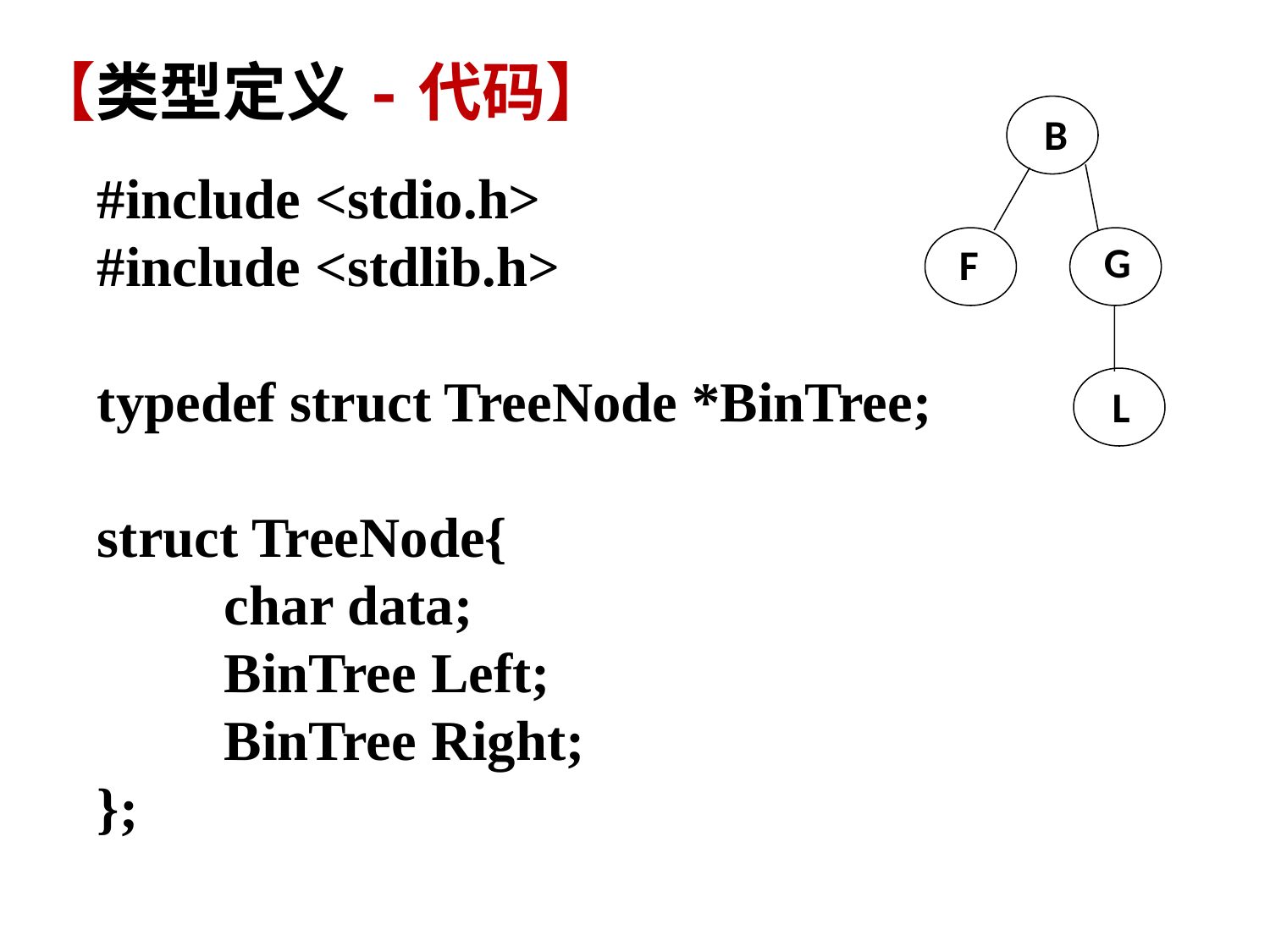

【类型定义-代码】

B

G
F

L
#include <stdio.h>
#include <stdlib.h>

typedef struct TreeNode *BinTree;

struct TreeNode{
	char data;
	BinTree Left;
	BinTree Right;
};